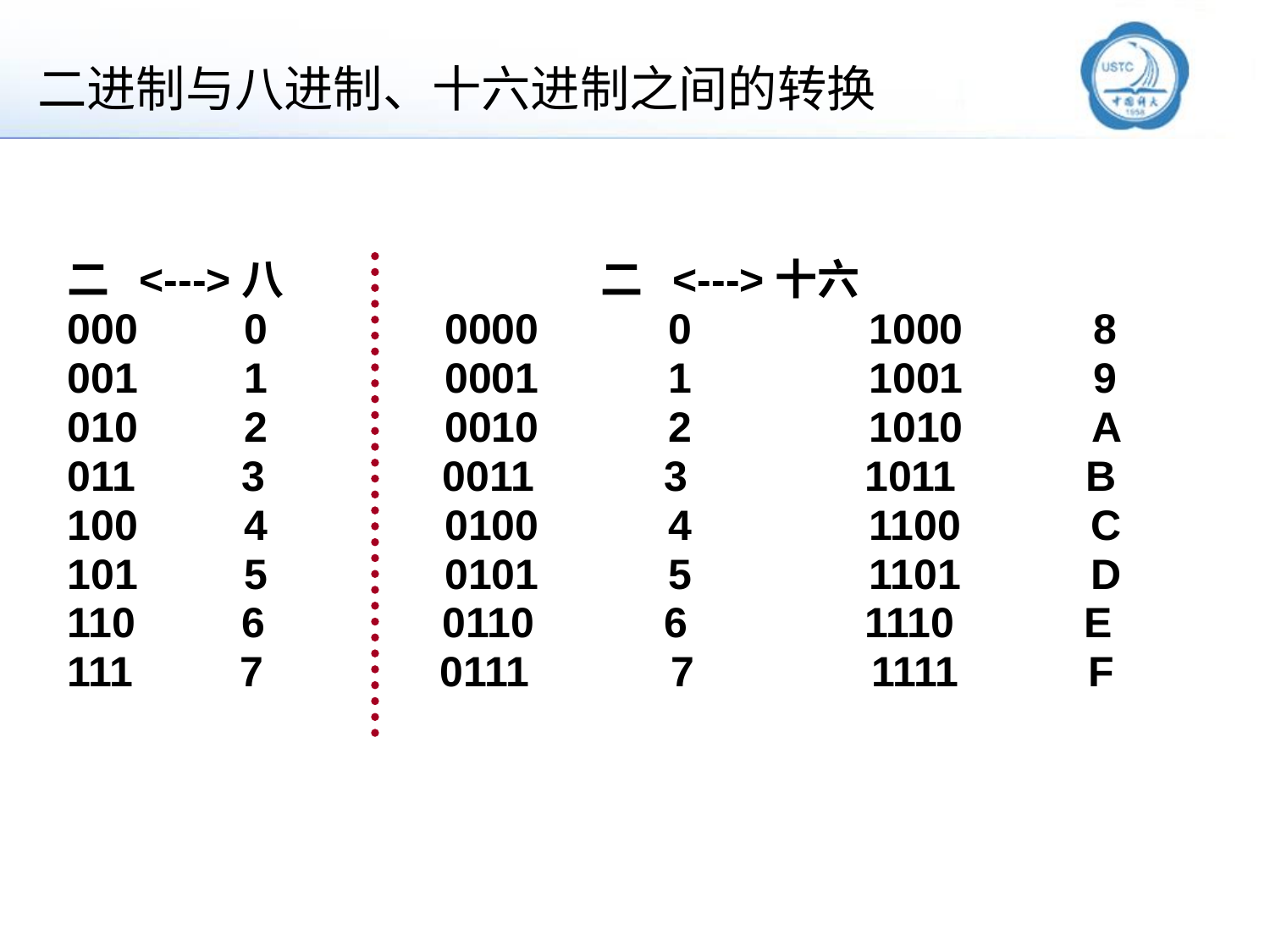

# 二进制与八进制、十六进制之间的转换
二  <--->八              	           二  <--->十六
000         0               0000           0               1000           8
001         1               0001           1               1001           9
010         2               0010           2               1010           A
011         3               0011           3               1011           B
100         4               0100           4               1100           C
101         5               0101           5               1101           D
110         6               0110           6               1110           E
111         7               0111            7               1111           F